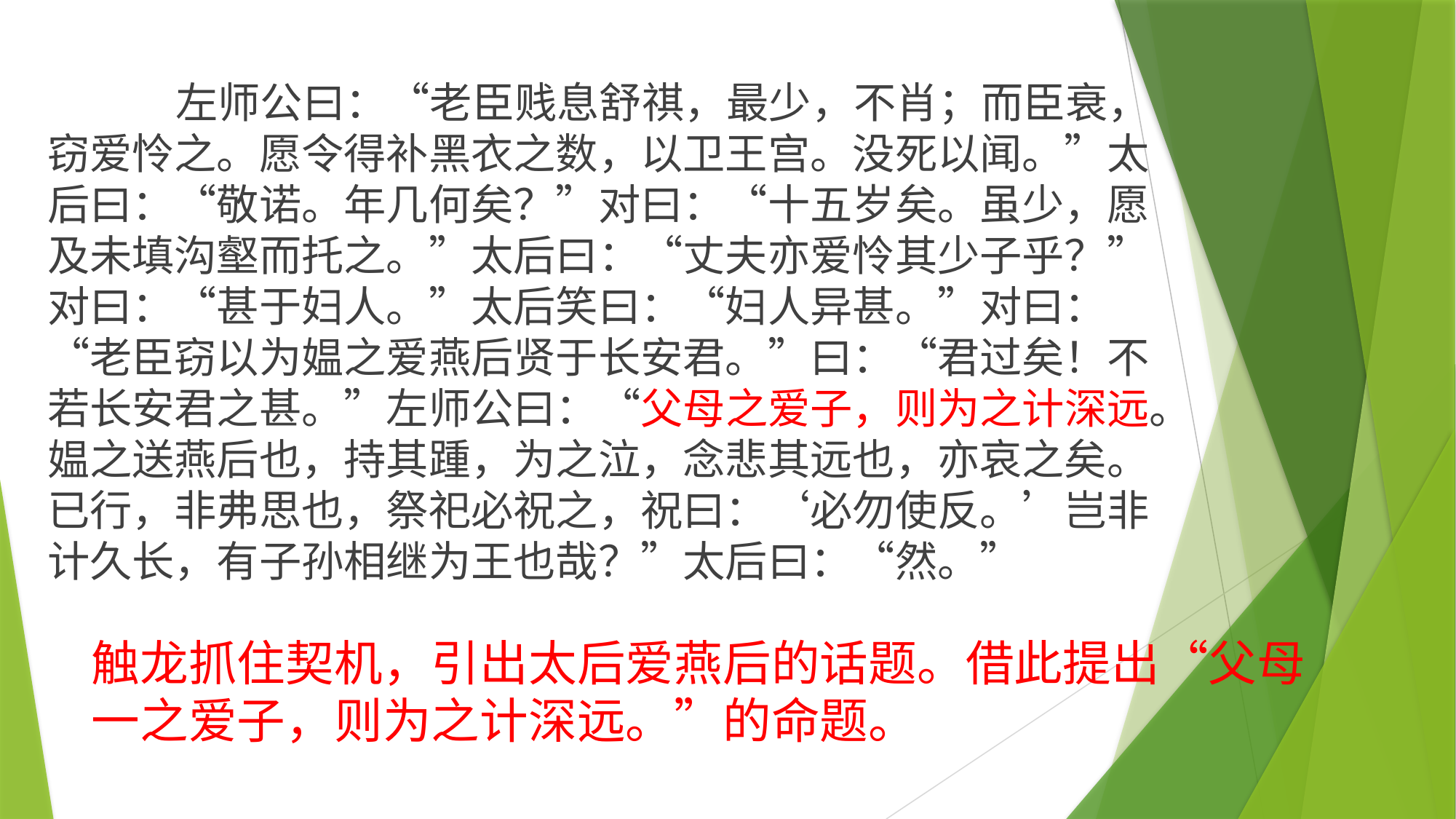

左师公曰：“老臣贱息舒祺，最少，不肖；而臣衰，窃爱怜之。愿令得补黑衣之数，以卫王宫。没死以闻。”太后曰：“敬诺。年几何矣？”对曰：“十五岁矣。虽少，愿及未填沟壑而托之。”太后曰：“丈夫亦爱怜其少子乎？”对曰：“甚于妇人。”太后笑曰：“妇人异甚。”对曰：“老臣窃以为媪之爱燕后贤于长安君。”曰：“君过矣！不若长安君之甚。”左师公曰：“父母之爱子，则为之计深远。媪之送燕后也，持其踵，为之泣，念悲其远也，亦哀之矣。已行，非弗思也，祭祀必祝之，祝曰：‘必勿使反。’岂非计久长，有子孙相继为王也哉？”太后曰：“然。”

触龙抓住契机，引出太后爱燕后的话题。借此提出“父母一之爱子，则为之计深远。”的命题。